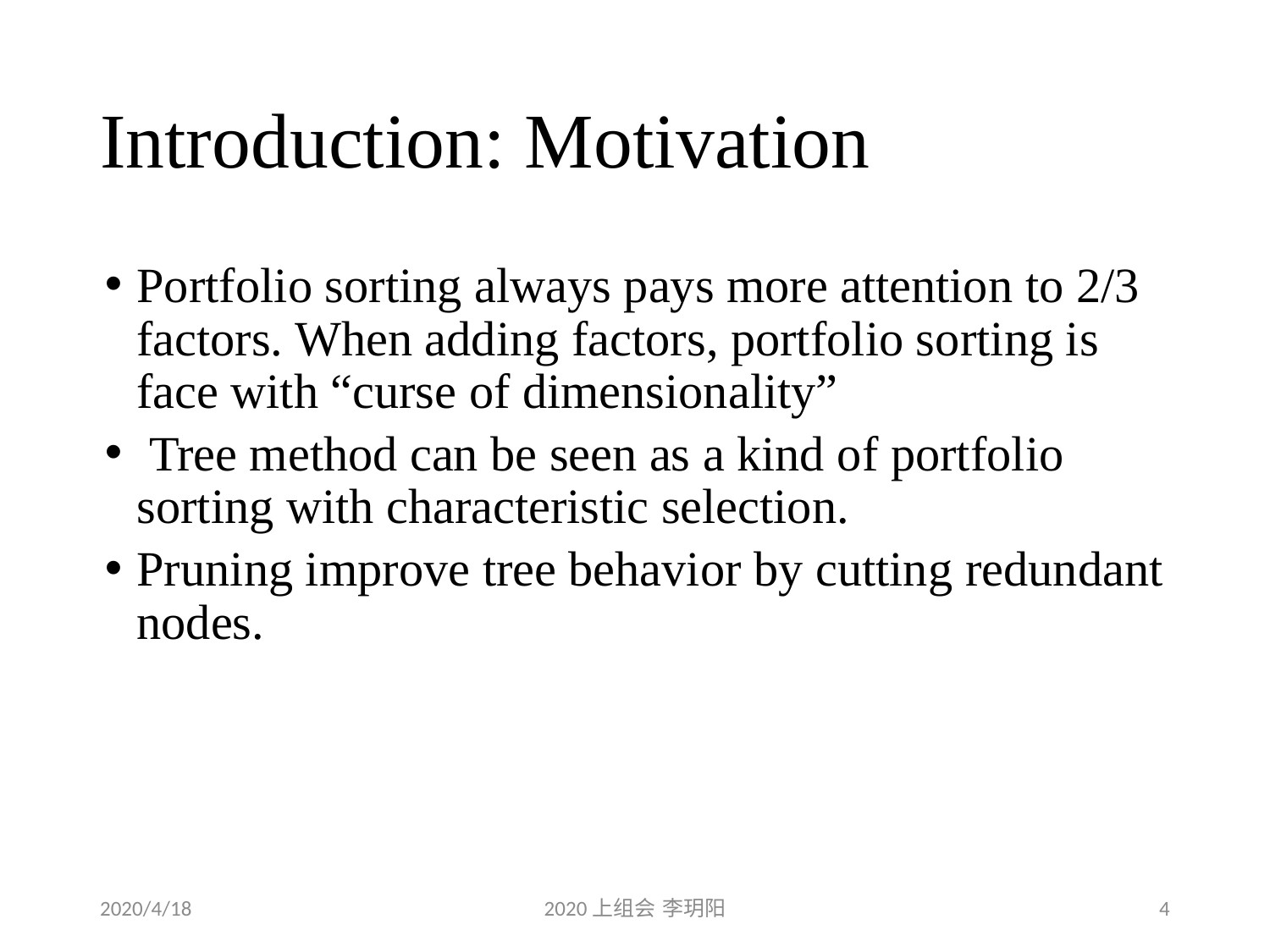

# Introduction: Motivation
Portfolio sorting always pays more attention to 2/3 factors. When adding factors, portfolio sorting is face with “curse of dimensionality”
 Tree method can be seen as a kind of portfolio sorting with characteristic selection.
Pruning improve tree behavior by cutting redundant nodes.

2020/4/18
2020上组会 李玥阳
4